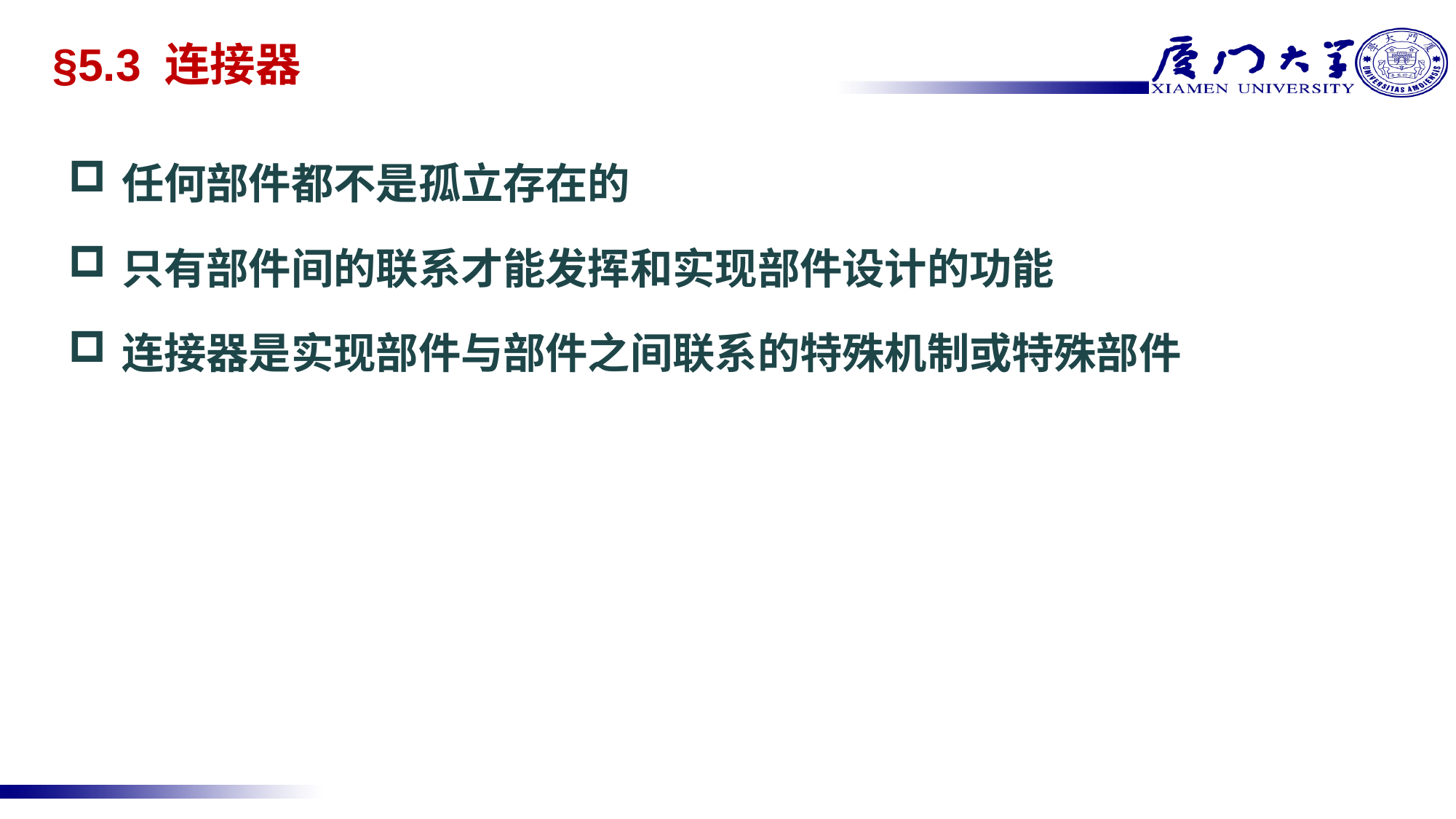

# §5.3 连接器
任何部件都不是孤立存在的
只有部件间的联系才能发挥和实现部件设计的功能
连接器是实现部件与部件之间联系的特殊机制或特殊部件